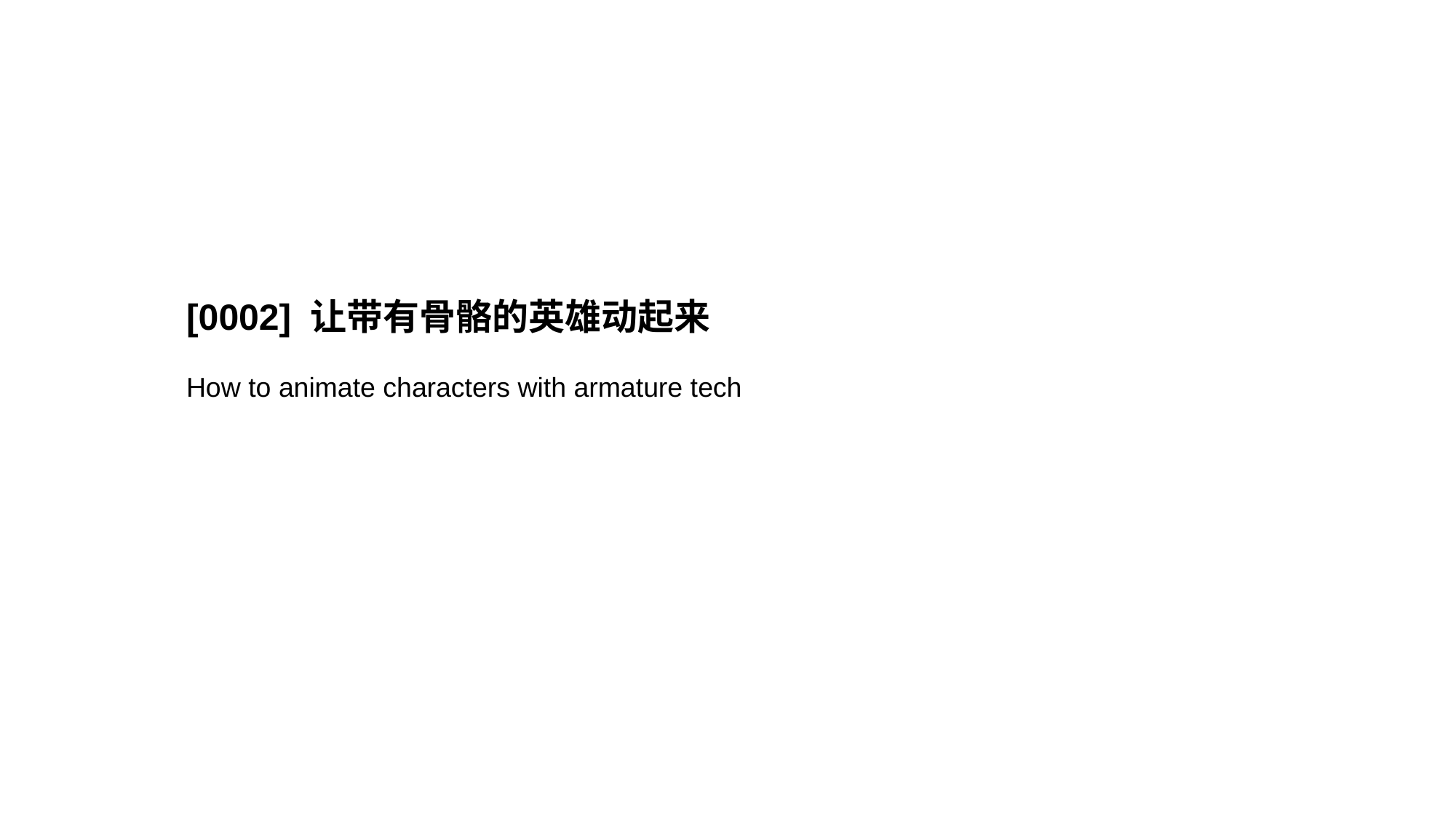

[0002] 让带有骨骼的英雄动起来

How to animate characters with armature tech